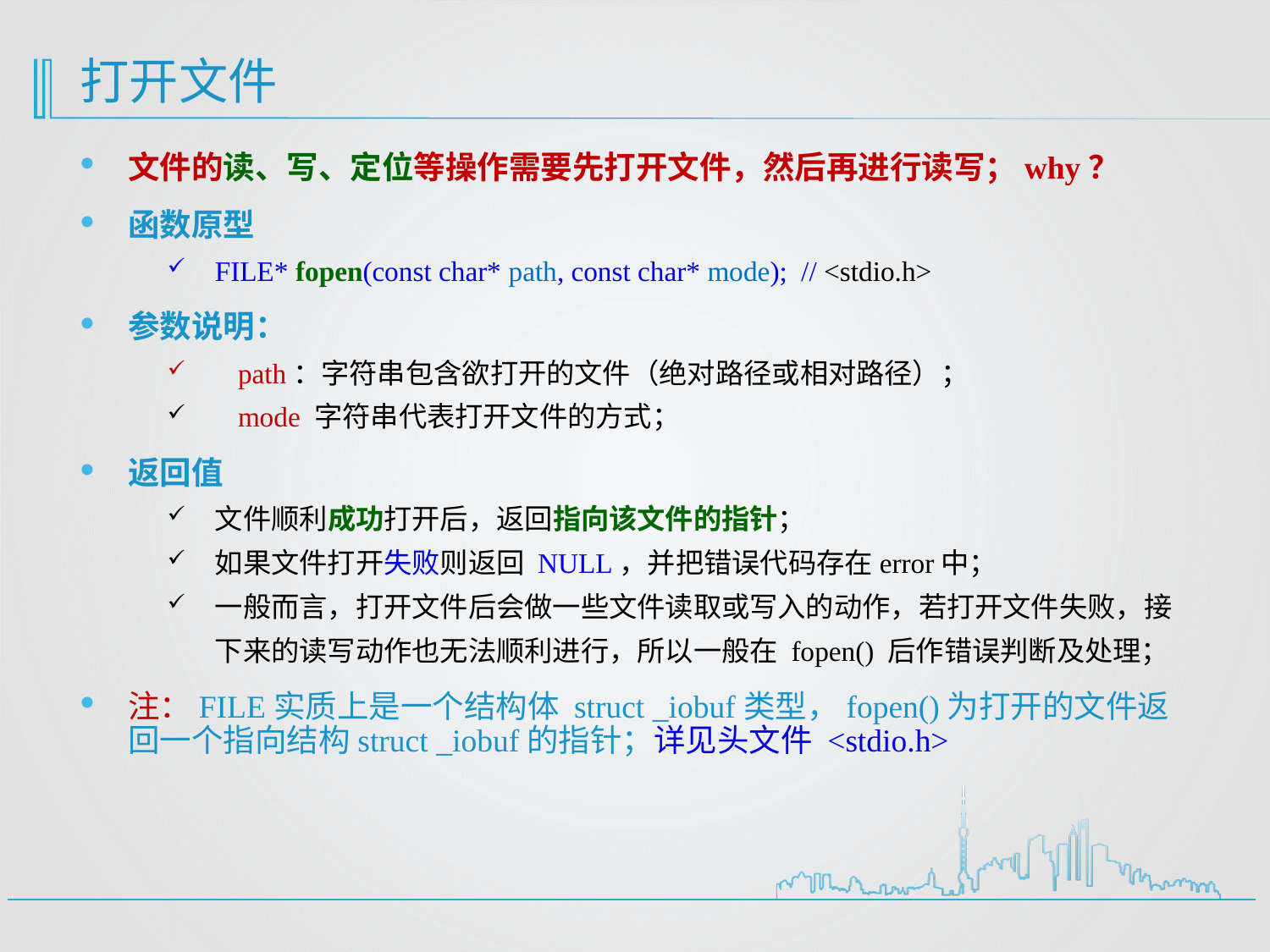

# 打开文件
文件的读、写、定位等操作需要先打开文件，然后再进行读写；why？
函数原型
FILE* fopen(const char* path, const char* mode);  // <stdio.h>
参数说明：
 path：字符串包含欲打开的文件（绝对路径或相对路径）；
 mode 字符串代表打开文件的方式；
返回值
文件顺利成功打开后，返回指向该文件的指针；
如果文件打开失败则返回 NULL，并把错误代码存在error中；
一般而言，打开文件后会做一些文件读取或写入的动作，若打开文件失败，接下来的读写动作也无法顺利进行，所以一般在 fopen() 后作错误判断及处理；
注：FILE实质上是一个结构体 struct _iobuf类型，fopen()为打开的文件返回一个指向结构struct _iobuf的指针；详见头文件 <stdio.h>